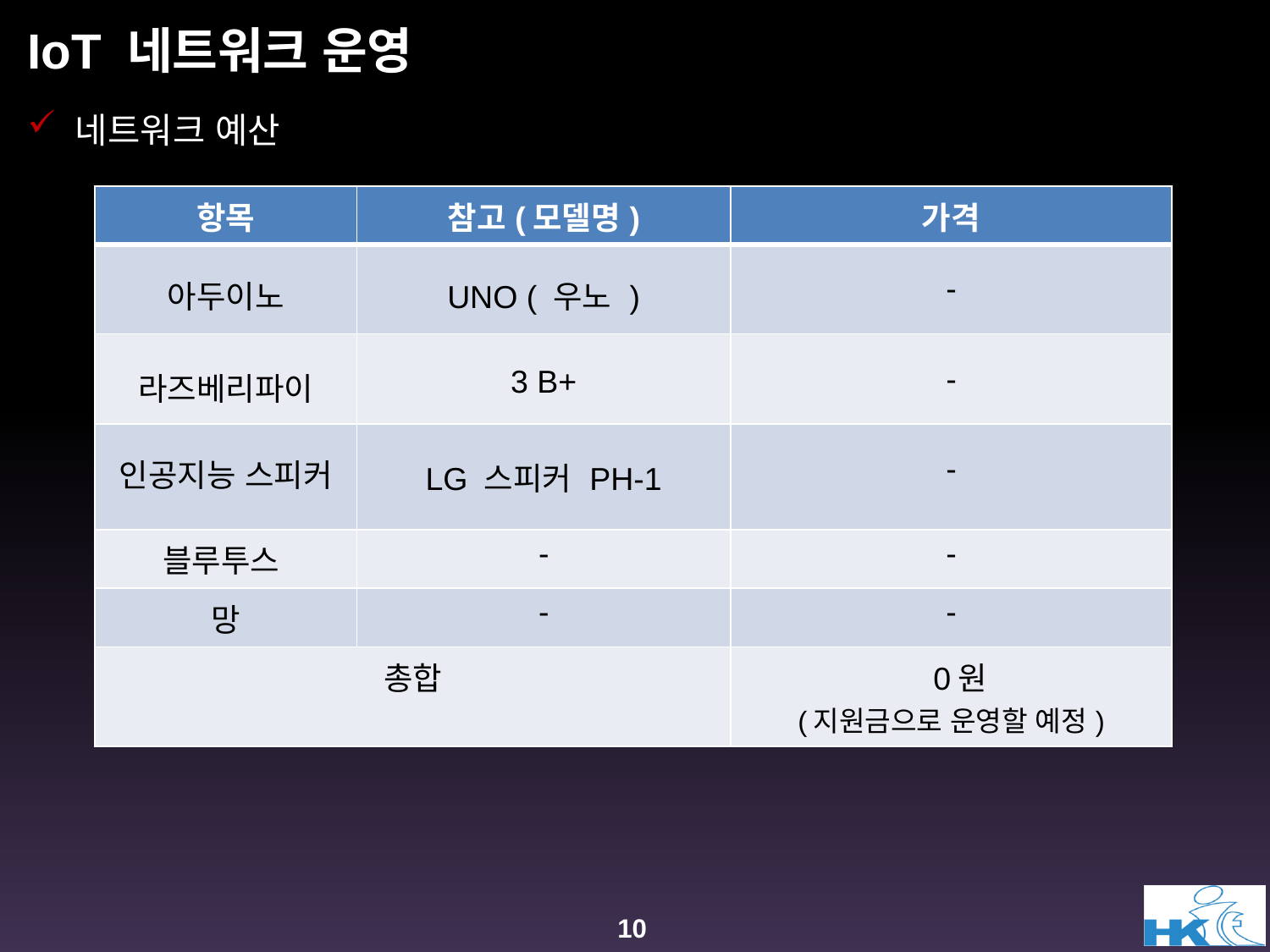

# IoT 네트워크 운영
네트워크 예산
| 항목 | 참고(모델명) | 가격 |
| --- | --- | --- |
| 아두이노 | UNO ( 우노 ) | - |
| 라즈베리파이 | 3 B+ | - |
| 인공지능 스피커 | LG 스피커 PH-1 | - |
| 블루투스 | - | - |
| 망 | - | - |
| 총합 |  | 0원 (지원금으로 운영할 예정) |
10